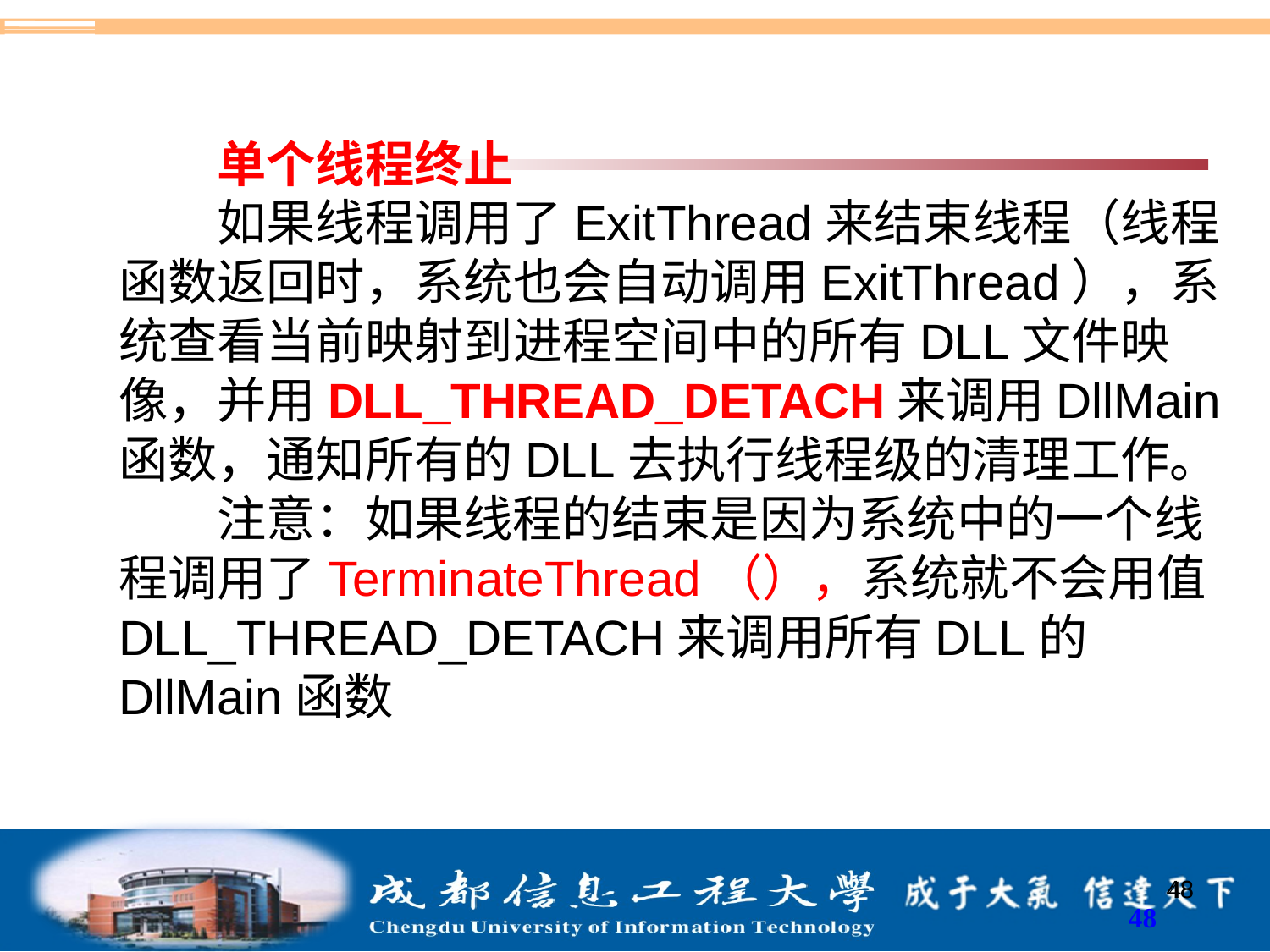

单个线程终止
如果线程调用了ExitThread来结束线程（线程函数返回时，系统也会自动调用ExitThread），系统查看当前映射到进程空间中的所有DLL文件映像，并用DLL_THREAD_DETACH来调用DllMain函数，通知所有的DLL去执行线程级的清理工作。
注意：如果线程的结束是因为系统中的一个线程调用了TerminateThread（），系统就不会用值DLL_THREAD_DETACH来调用所有DLL的DllMain函数

48